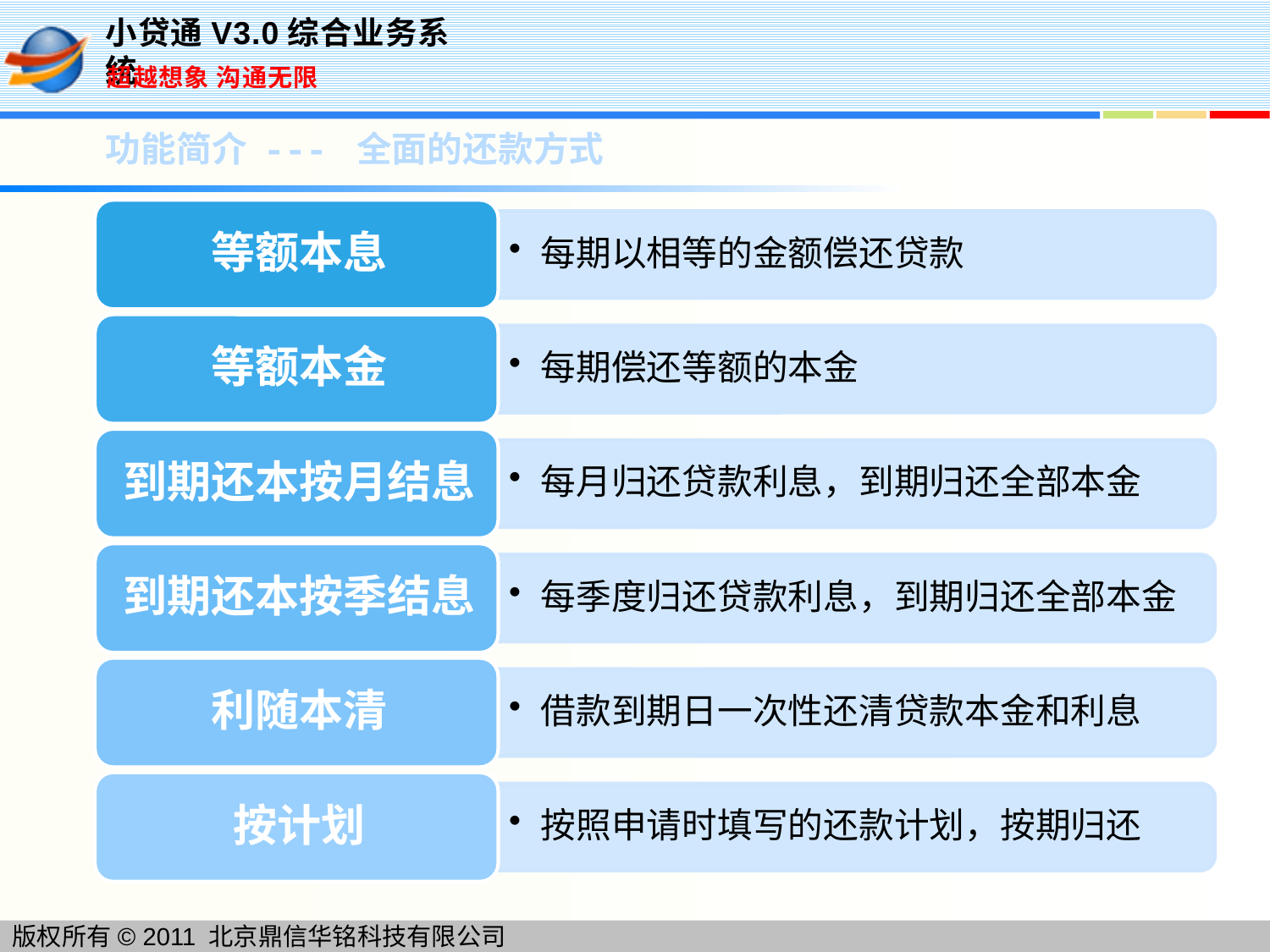

功能简介 --- 全面的还款方式
每期以相等的金额偿还贷款
等额本息
每期偿还等额的本金
等额本金
每月归还贷款利息，到期归还全部本金
到期还本按月结息
每季度归还贷款利息，到期归还全部本金
到期还本按季结息
借款到期日一次性还清贷款本金和利息
利随本清
按照申请时填写的还款计划，按期归还
按计划